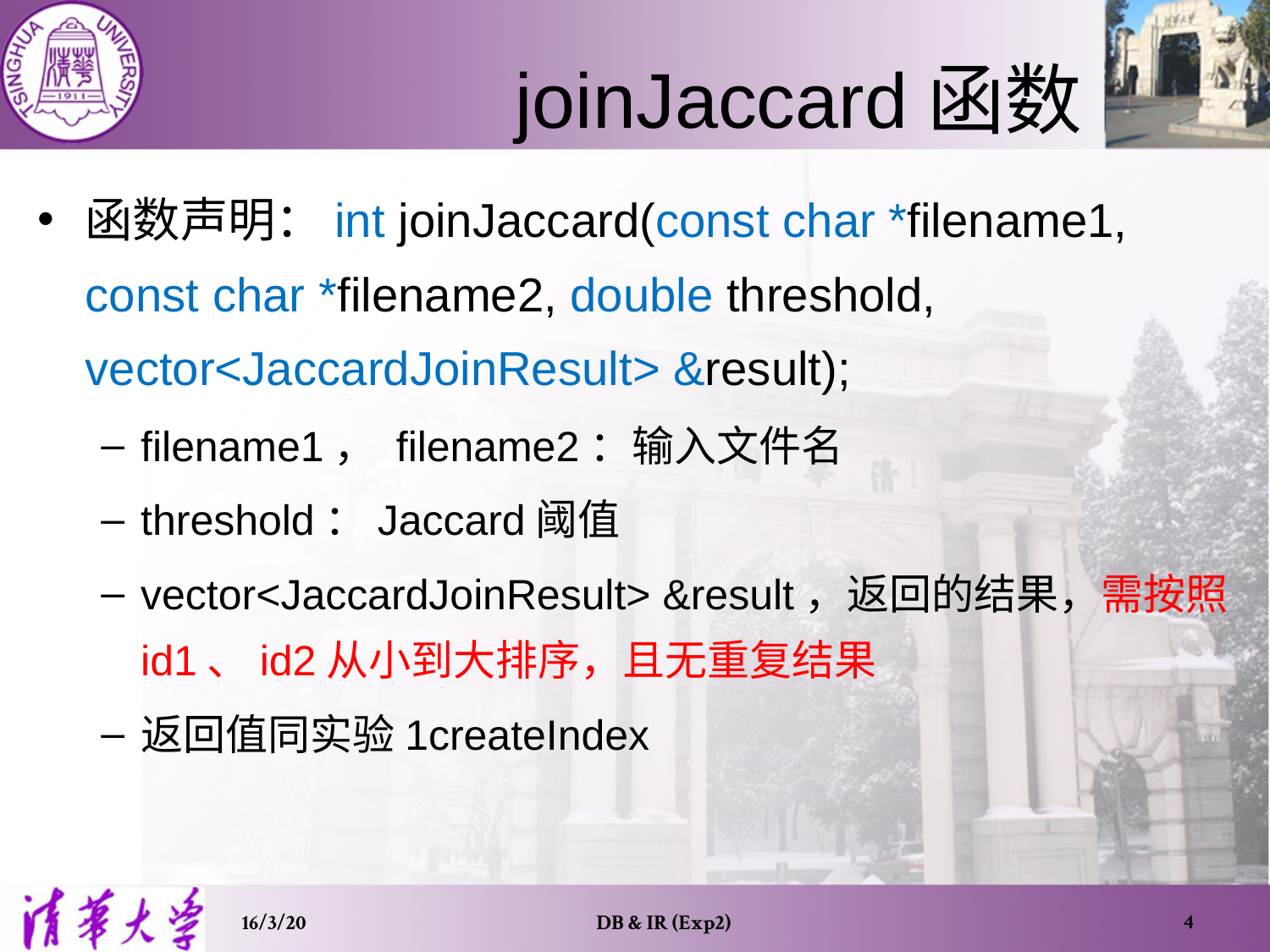

# joinJaccard函数
函数声明：int joinJaccard(const char *filename1, const char *filename2, double threshold, vector<JaccardJoinResult> &result);
filename1， filename2：输入文件名
threshold：Jaccard阈值
vector<JaccardJoinResult> &result，返回的结果，需按照id1、id2从小到大排序，且无重复结果
返回值同实验1createIndex

16/3/20
DB & IR (Exp2)
4